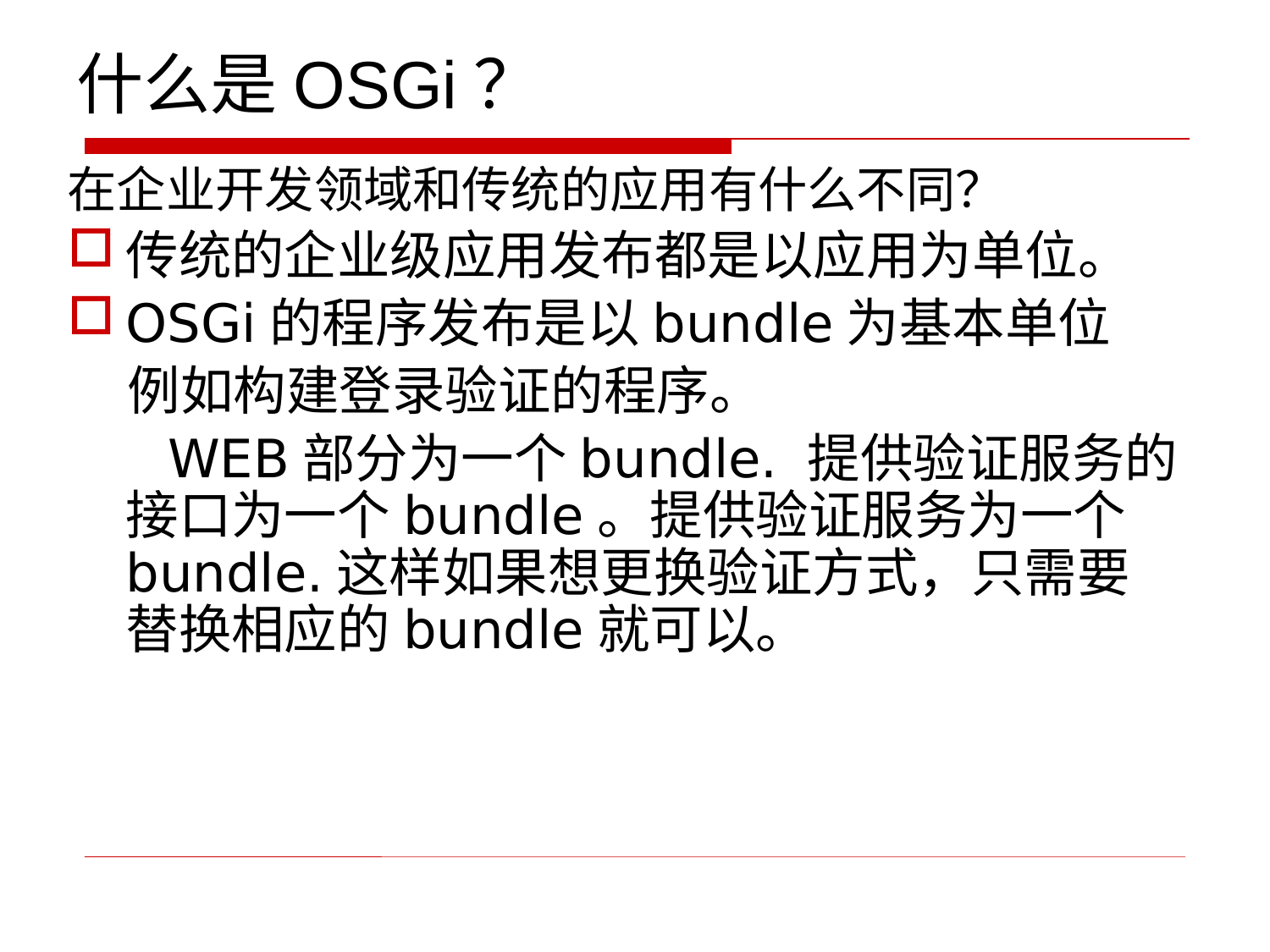

# 什么是OSGi？
在企业开发领域和传统的应用有什么不同？
传统的企业级应用发布都是以应用为单位。
OSGi的程序发布是以bundle为基本单位
    例如构建登录验证的程序。
      WEB部分为一个bundle. 提供验证服务的接口为一个bundle。提供验证服务为一个bundle.这样如果想更换验证方式，只需要替换相应的bundle就可以。